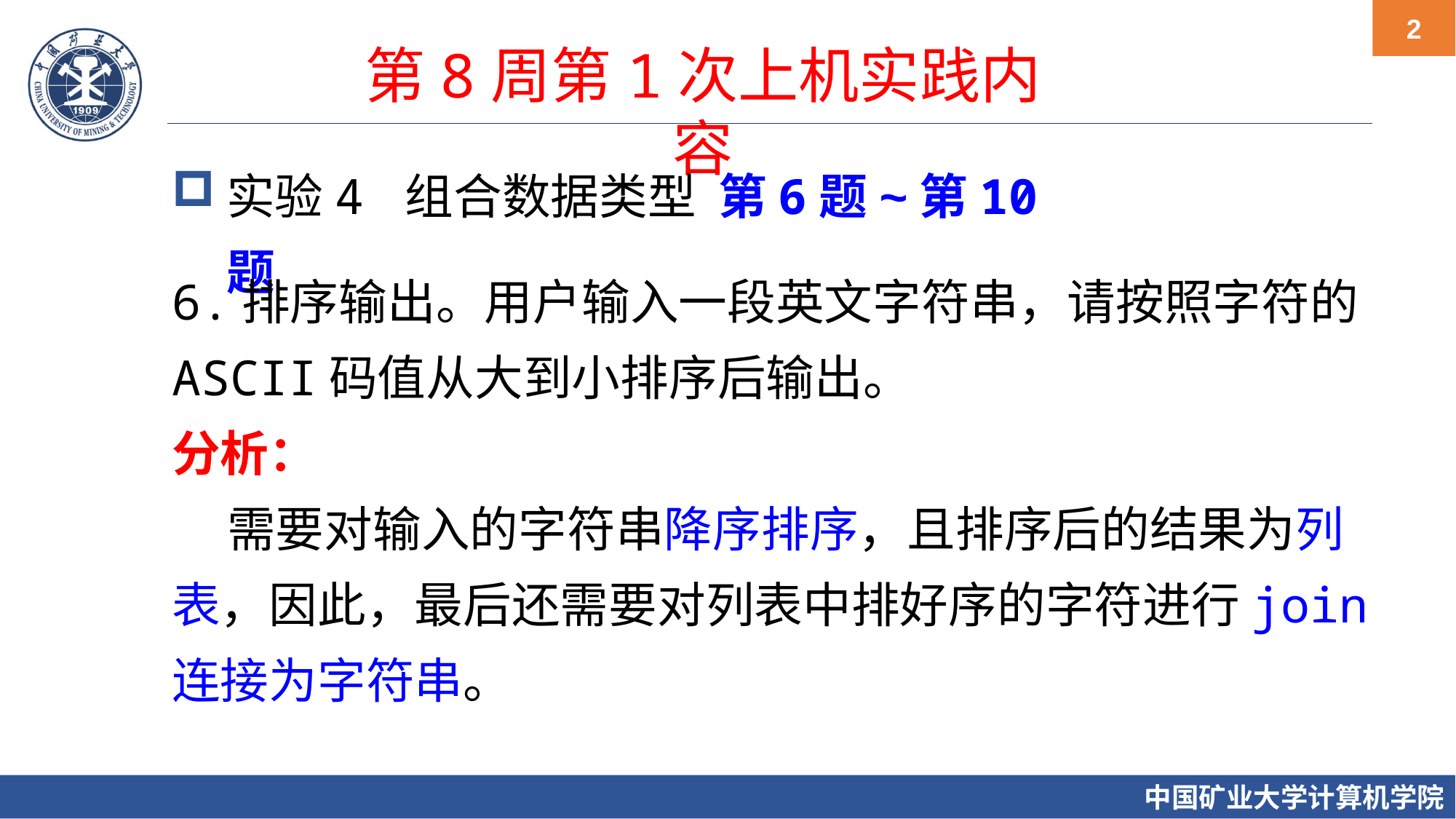

第8周第1次上机实践内容
实验4 组合数据类型  第6题~第10题
6.排序输出。用户输入一段英文字符串，请按照字符的ASCII码值从大到小排序后输出。
分析：
    需要对输入的字符串降序排序，且排序后的结果为列表，因此，最后还需要对列表中排好序的字符进行join连接为字符串。